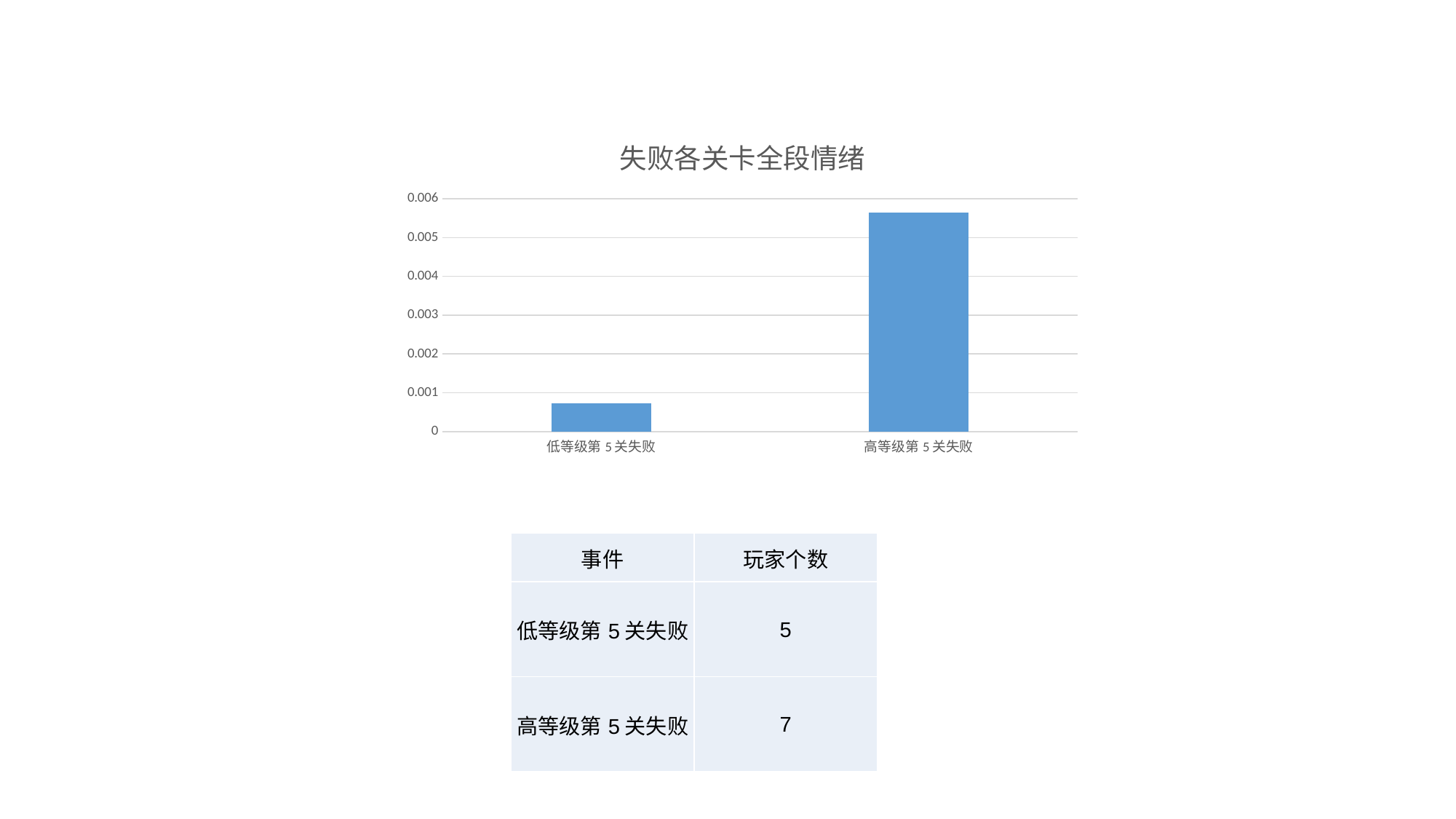

### Chart: 失败各关卡全段情绪

| Category |  |
|---|---|
| 低等级第5关失败 | 0.0007292194328089433 |
| 高等级第5关失败 | 0.005644355266909496 |
| 事件 | 玩家个数 |
| --- | --- |
| 低等级第5关失败 | 5 |
| 高等级第5关失败 | 7 |